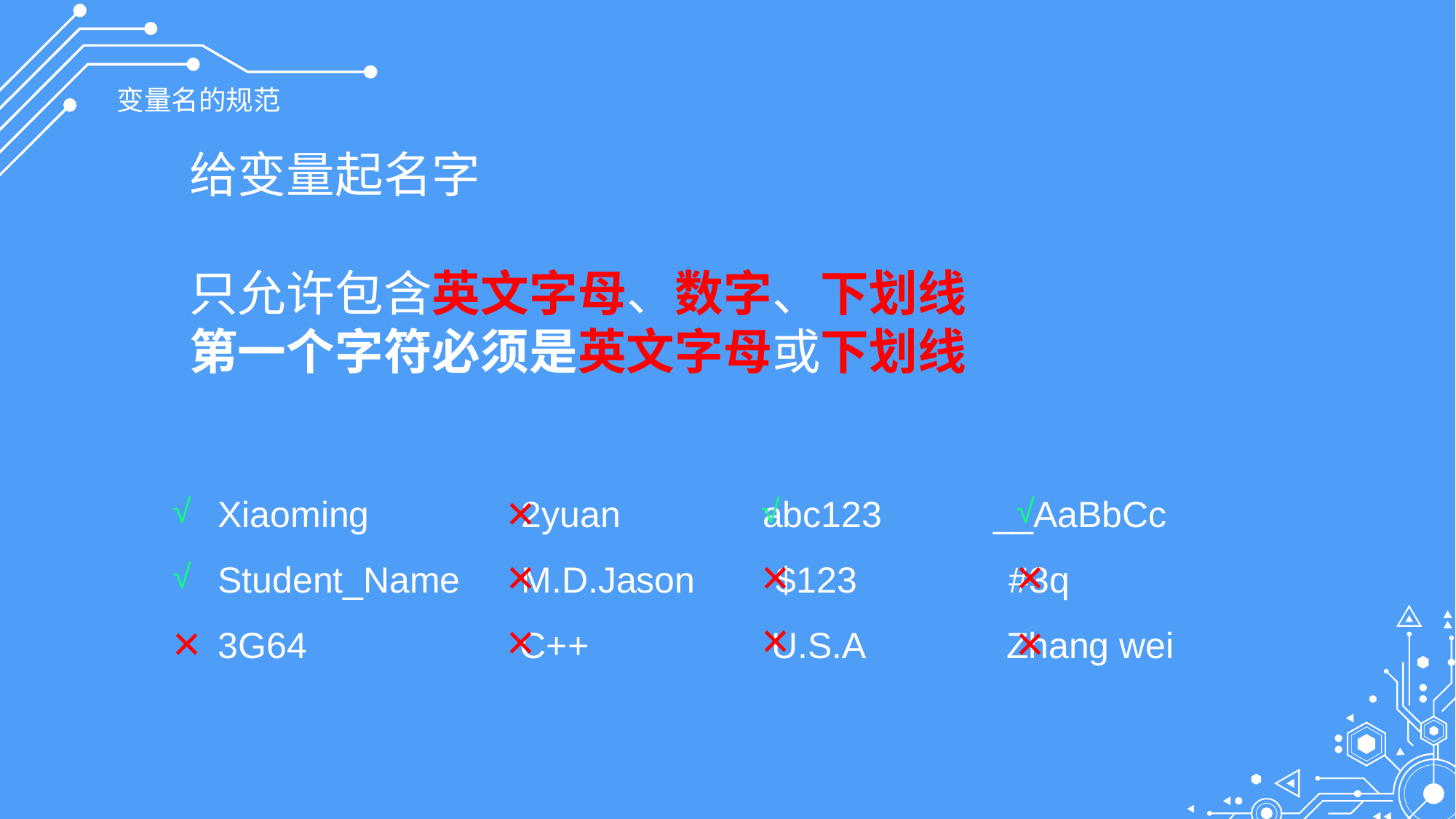

变量名的规范
给变量起名字
只允许包含英文字母、数字、下划线
第一个字符必须是英文字母或下划线
Xiaoming               2yuan              abc123           __AaBbCc
Student_Name      M.D.Jason        $123               #3q
3G64                     C++                  U.S.A              Zhang wei

×
√
√
√
×
×
×
√
×
×
×
×